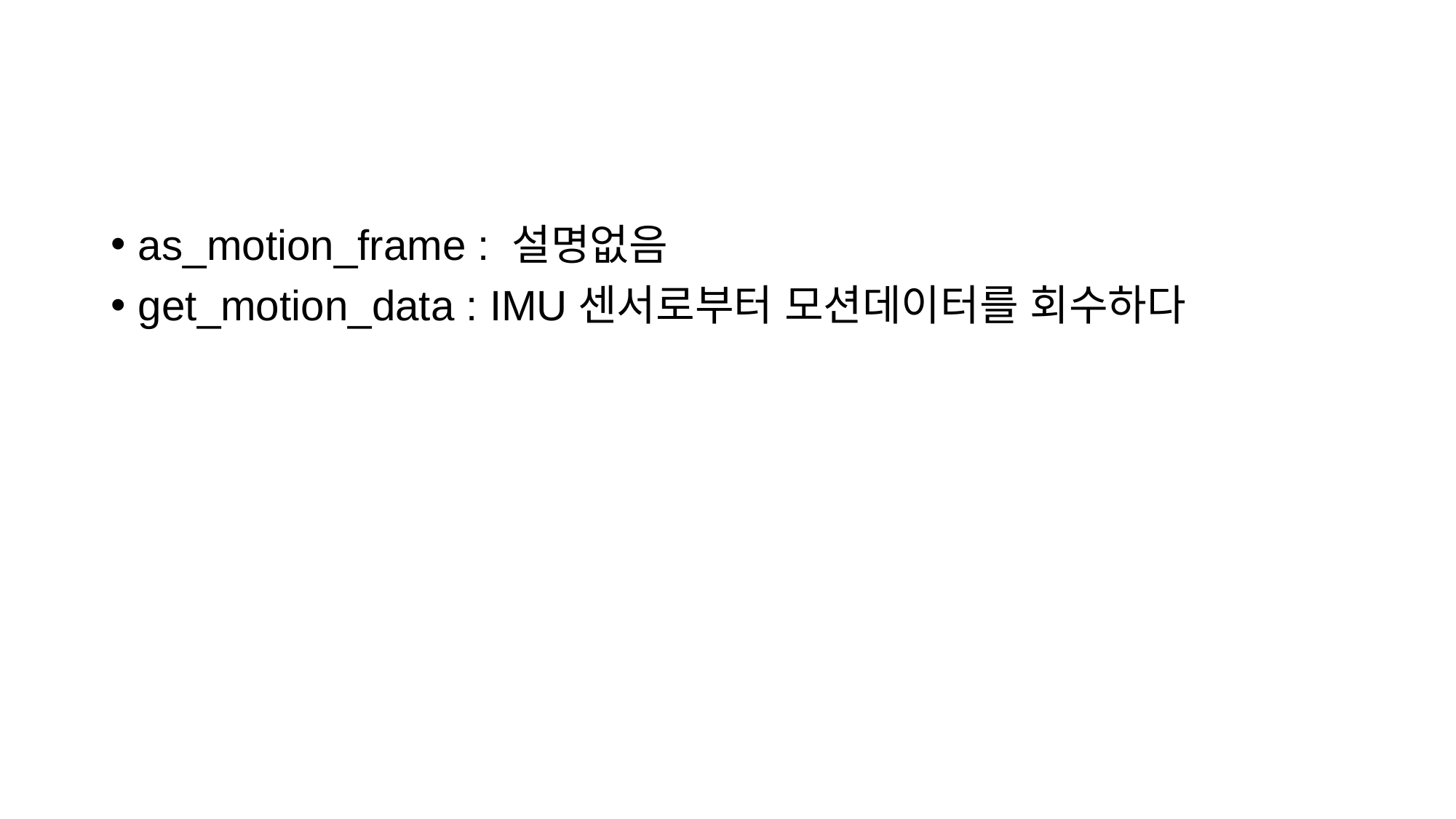

#
as_motion_frame : 설명없음
get_motion_data : IMU센서로부터 모션데이터를 회수하다